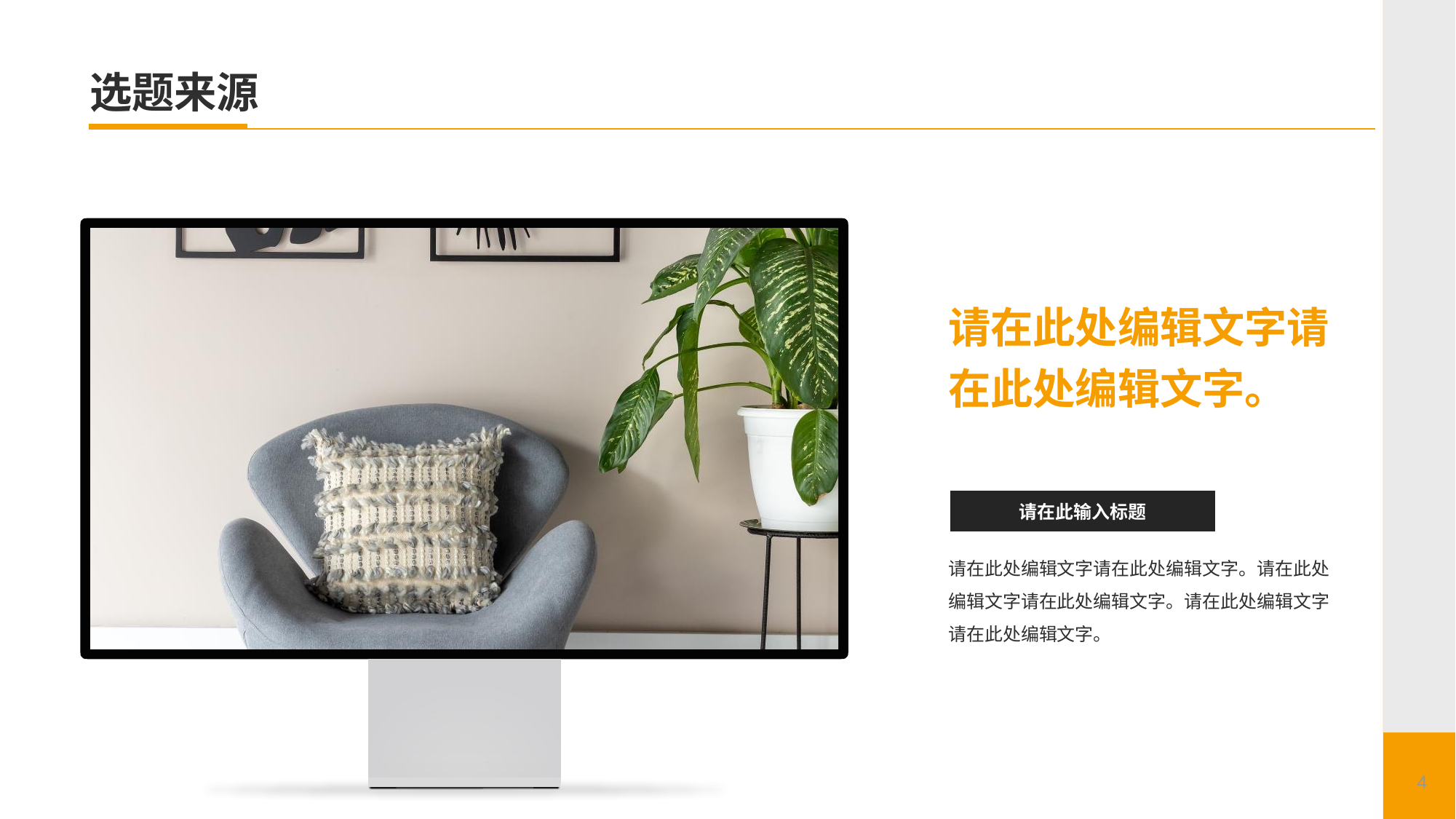

# 选题来源

请在此处编辑文字请在此处编辑文字。
请在此输入标题
请在此处编辑文字请在此处编辑文字。请在此处编辑文字请在此处编辑文字。请在此处编辑文字请在此处编辑文字。
4